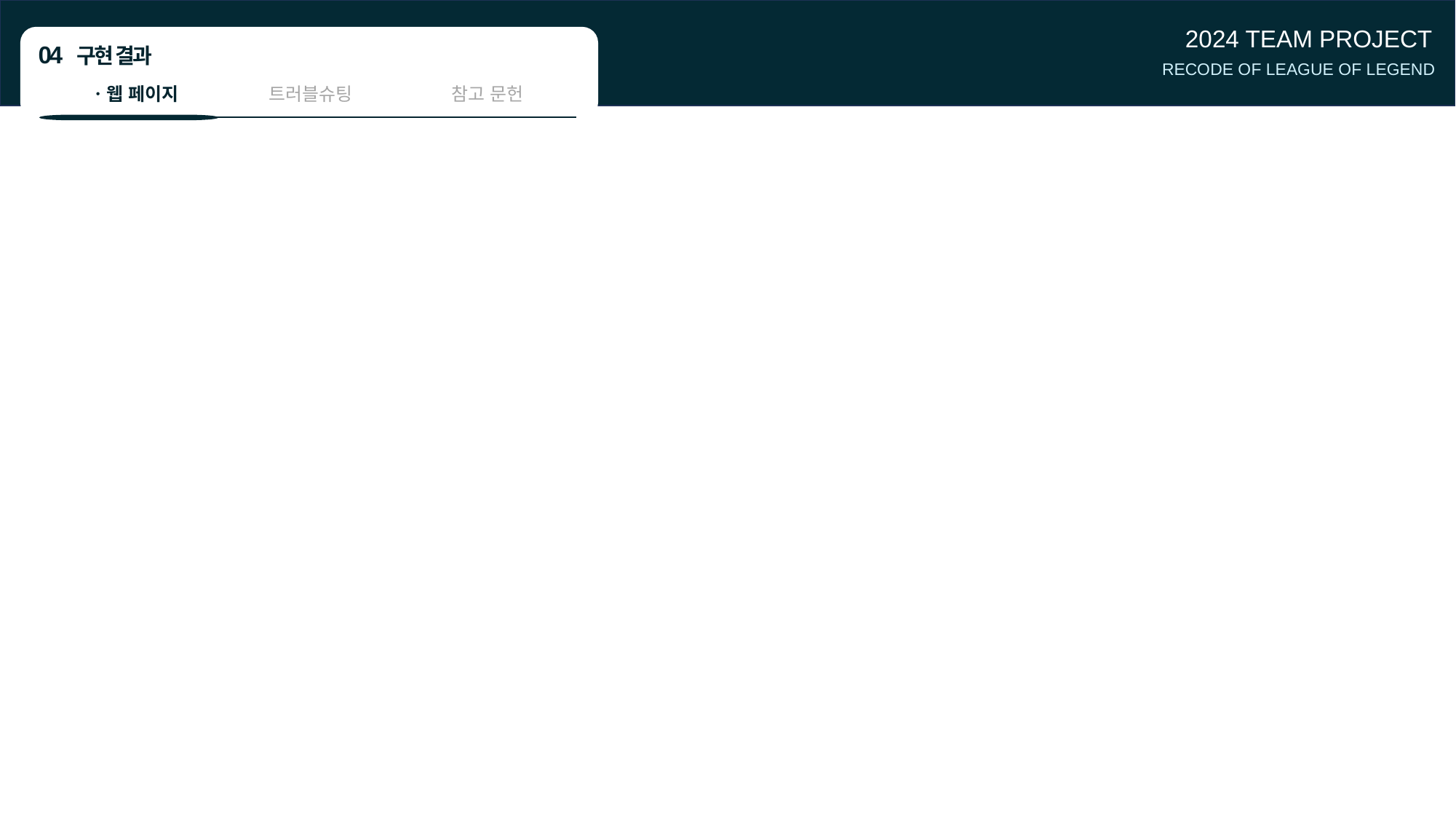

2024 TEAM PROJECT

04 구현 결과
RECODE OF LEAGUE OF LEGEND
트러블슈팅
ㆍ웹 페이지
참고 문헌